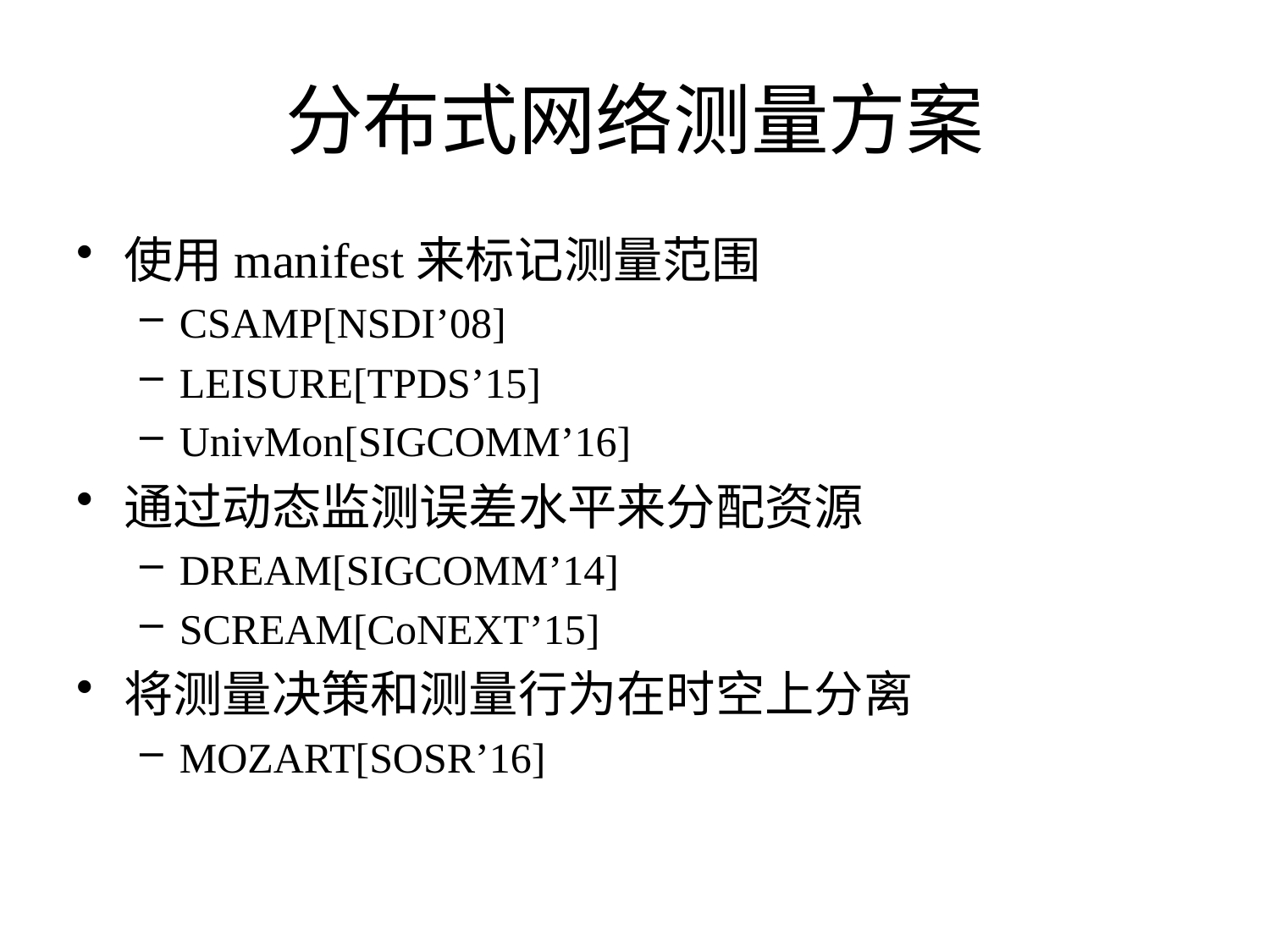

# 分布式网络测量方案
使用manifest来标记测量范围
CSAMP[NSDI’08]
LEISURE[TPDS’15]
UnivMon[SIGCOMM’16]
通过动态监测误差水平来分配资源
DREAM[SIGCOMM’14]
SCREAM[CoNEXT’15]
将测量决策和测量行为在时空上分离
MOZART[SOSR’16]